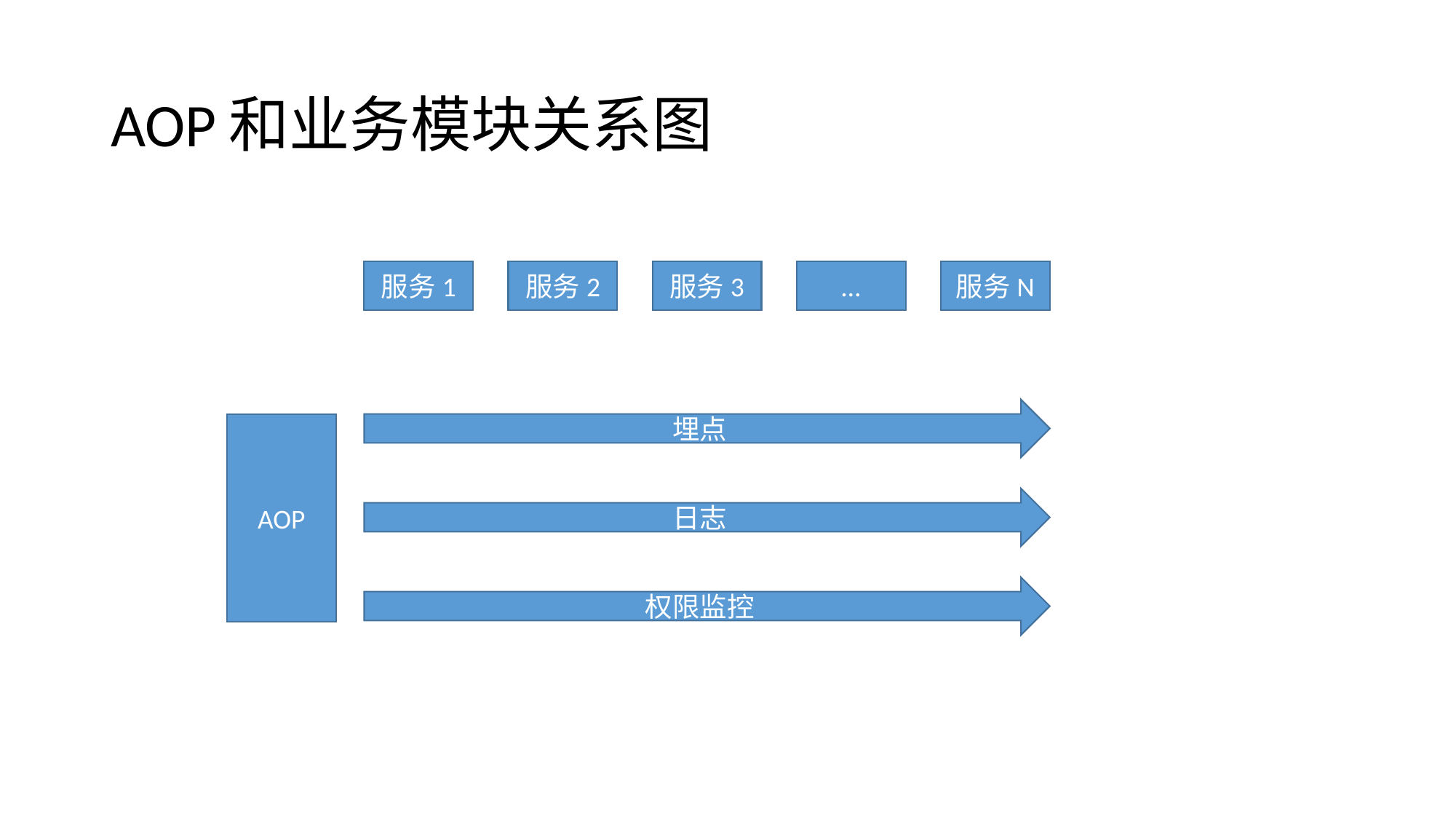

# AOP和业务模块关系图
服务1
服务2
服务3
…
服务N
埋点
AOP
日志
权限监控